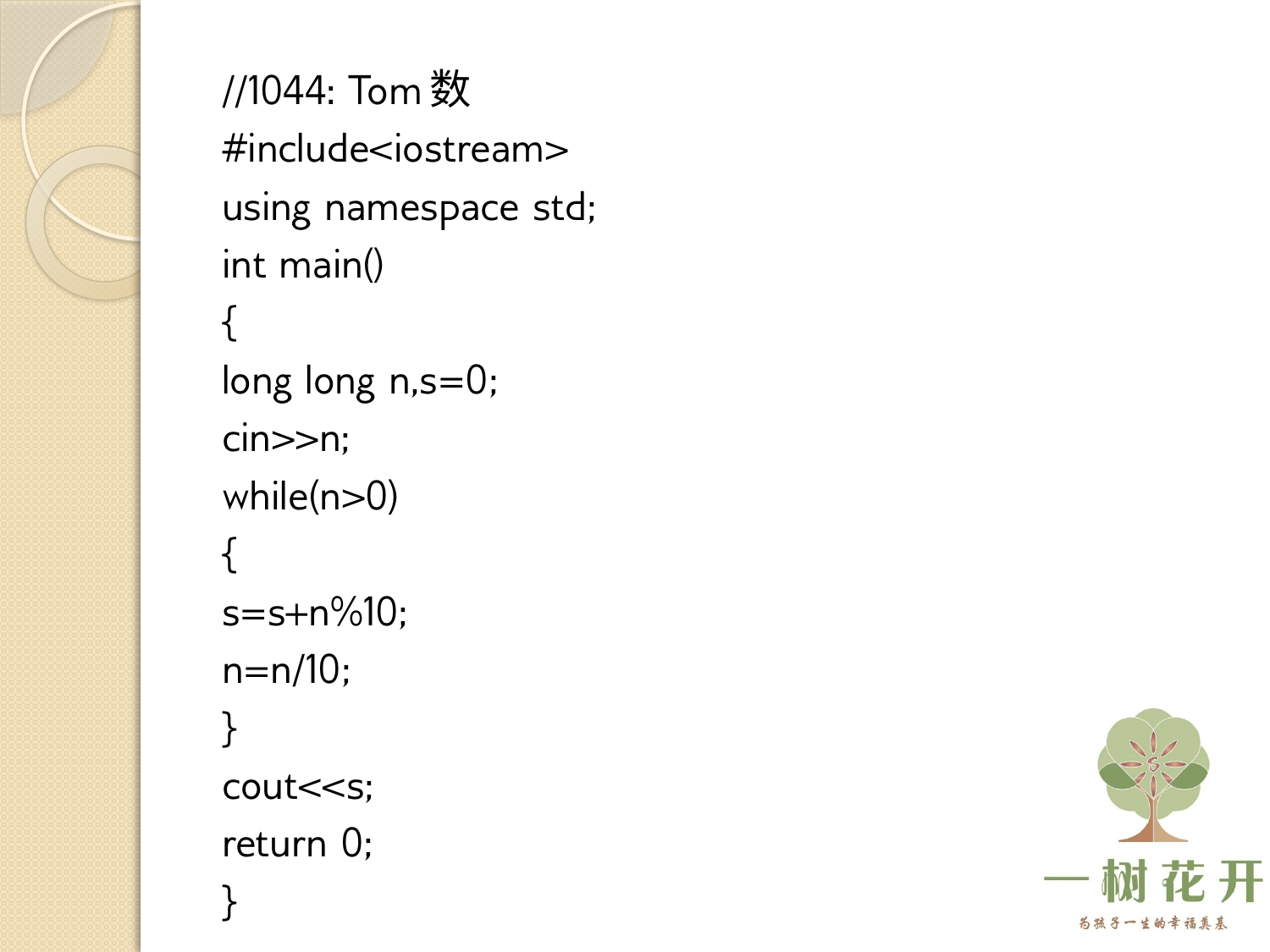

//1044: Tom数
#include<iostream>
using namespace std;
int main()
{
	long long n,s=0;
	cin>>n;
	while(n>0)
	{
		s=s+n%10;
		n=n/10;
	}
	cout<<s;
	return 0;
}